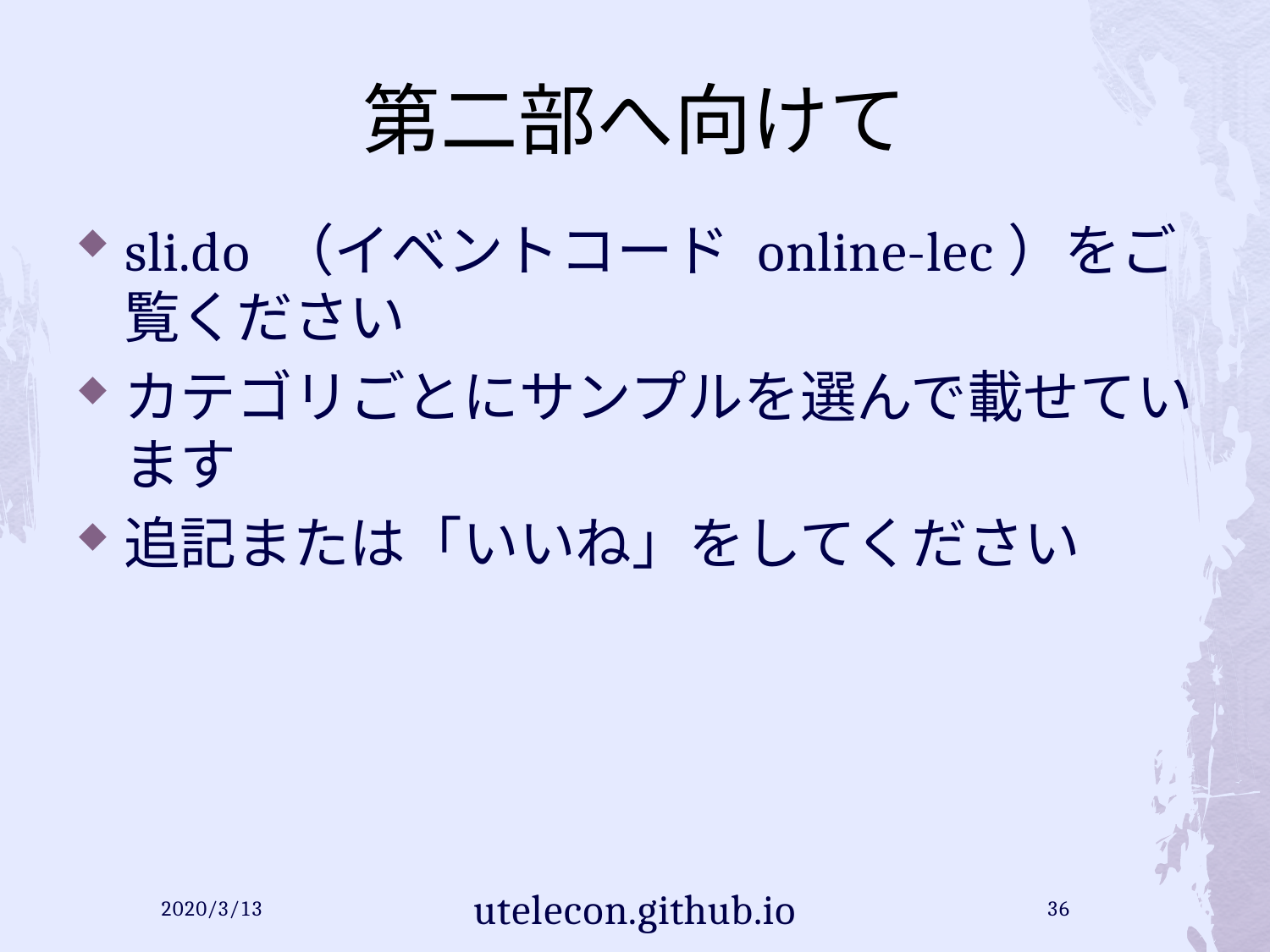

# 第二部へ向けて
sli.do （イベントコード online-lec）をご覧ください
カテゴリごとにサンプルを選んで載せています
追記または「いいね」をしてください
2020/3/13
utelecon.github.io
36